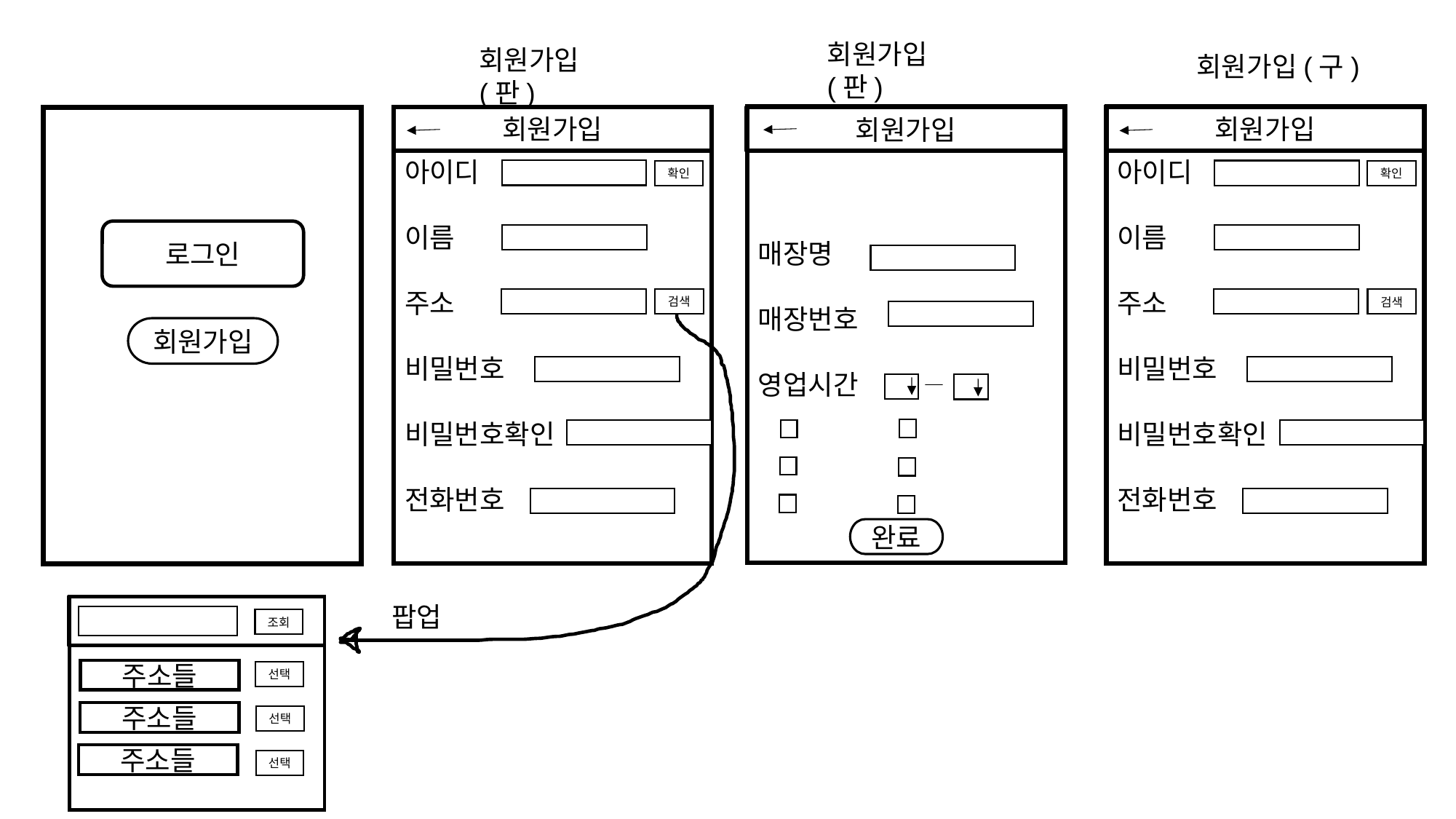

회원가입(판)
회원가입(판)

회원가입(구)
매장명

매장번호

영업시간

회원가입
회원가입
아이디

이름

주소

비밀번호

비밀번호확인

전화번호
회원가입
아이디

이름

주소

비밀번호

비밀번호확인

전화번호

확인
확인
로그인

검색

검색

회원가입

완료
팝업

조회
주소들
선택
주소들
선택
주소들
선택